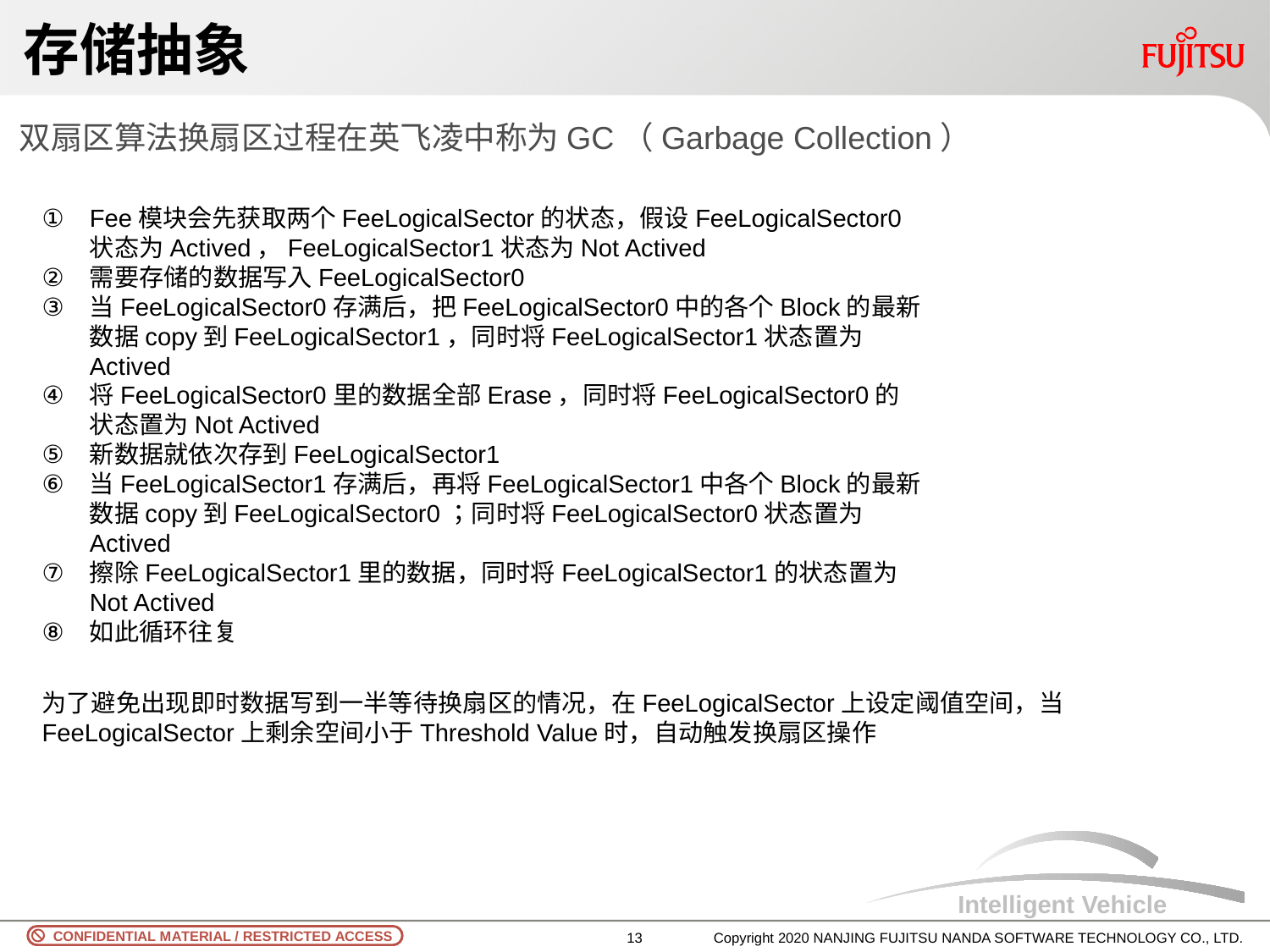

# 存储抽象
双扇区算法换扇区过程在英飞凌中称为GC（Garbage Collection）

Fee模块会先获取两个FeeLogicalSector的状态，假设FeeLogicalSector0状态为Actived，FeeLogicalSector1状态为Not Actived
需要存储的数据写入FeeLogicalSector0
当FeeLogicalSector0存满后，把FeeLogicalSector0中的各个Block的最新数据copy到FeeLogicalSector1，同时将FeeLogicalSector1状态置为Actived
将FeeLogicalSector0里的数据全部Erase，同时将FeeLogicalSector0的状态置为Not Actived
新数据就依次存到FeeLogicalSector1
当FeeLogicalSector1存满后，再将FeeLogicalSector1中各个Block的最新数据copy到FeeLogicalSector0；同时将FeeLogicalSector0状态置为Actived
擦除FeeLogicalSector1里的数据，同时将FeeLogicalSector1的状态置为Not Actived
如此循环往复
为了避免出现即时数据写到一半等待换扇区的情况，在FeeLogicalSector上设定阈值空间，当FeeLogicalSector上剩余空间小于Threshold Value时，自动触发换扇区操作
13
Copyright 2020 NANJING FUJITSU NANDA SOFTWARE TECHNOLOGY CO., LTD.